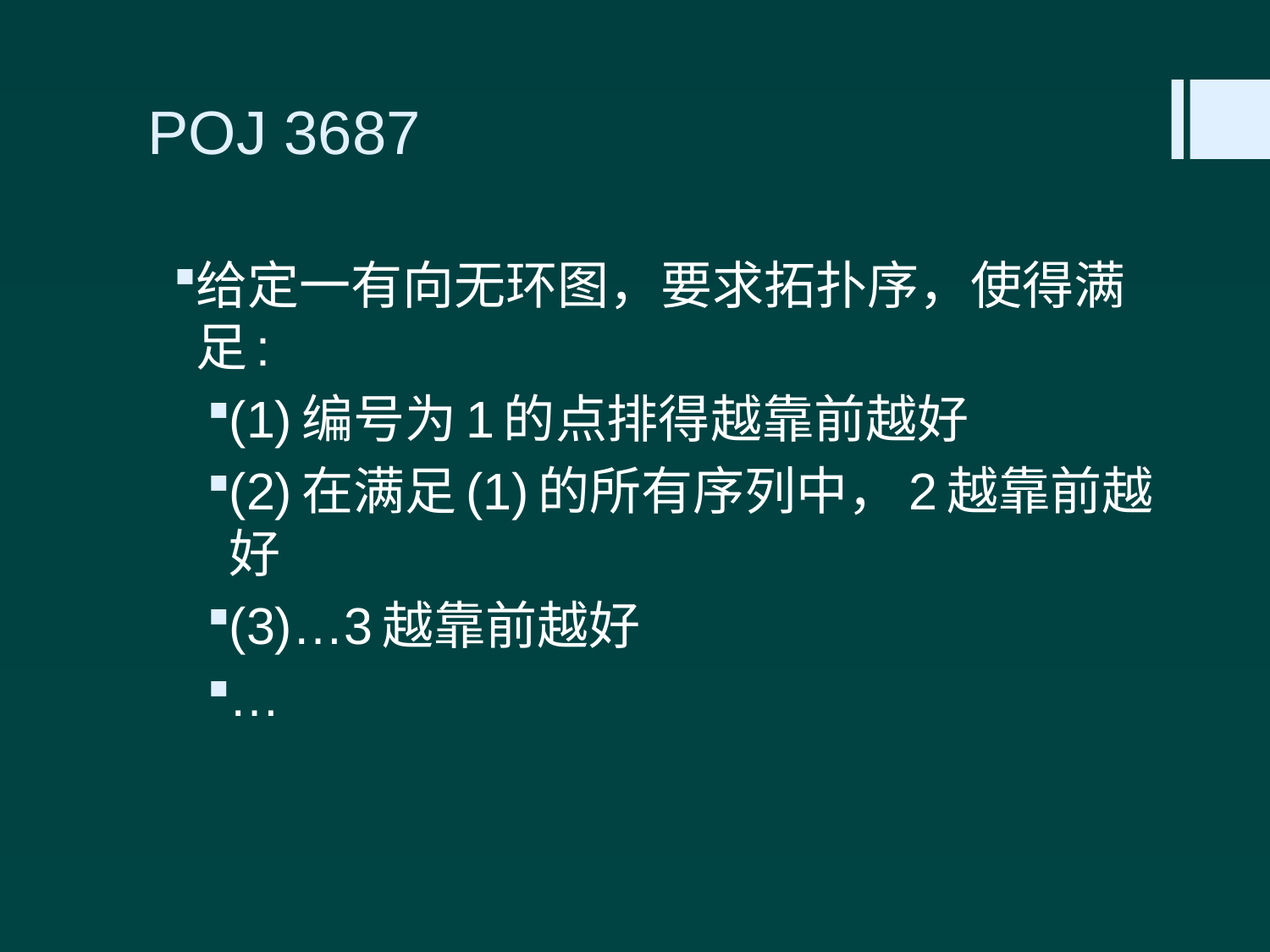

# POJ 3687
给定一有向无环图，要求拓扑序，使得满足:
(1)编号为1的点排得越靠前越好
(2)在满足(1)的所有序列中，2越靠前越好
(3)…3越靠前越好
…